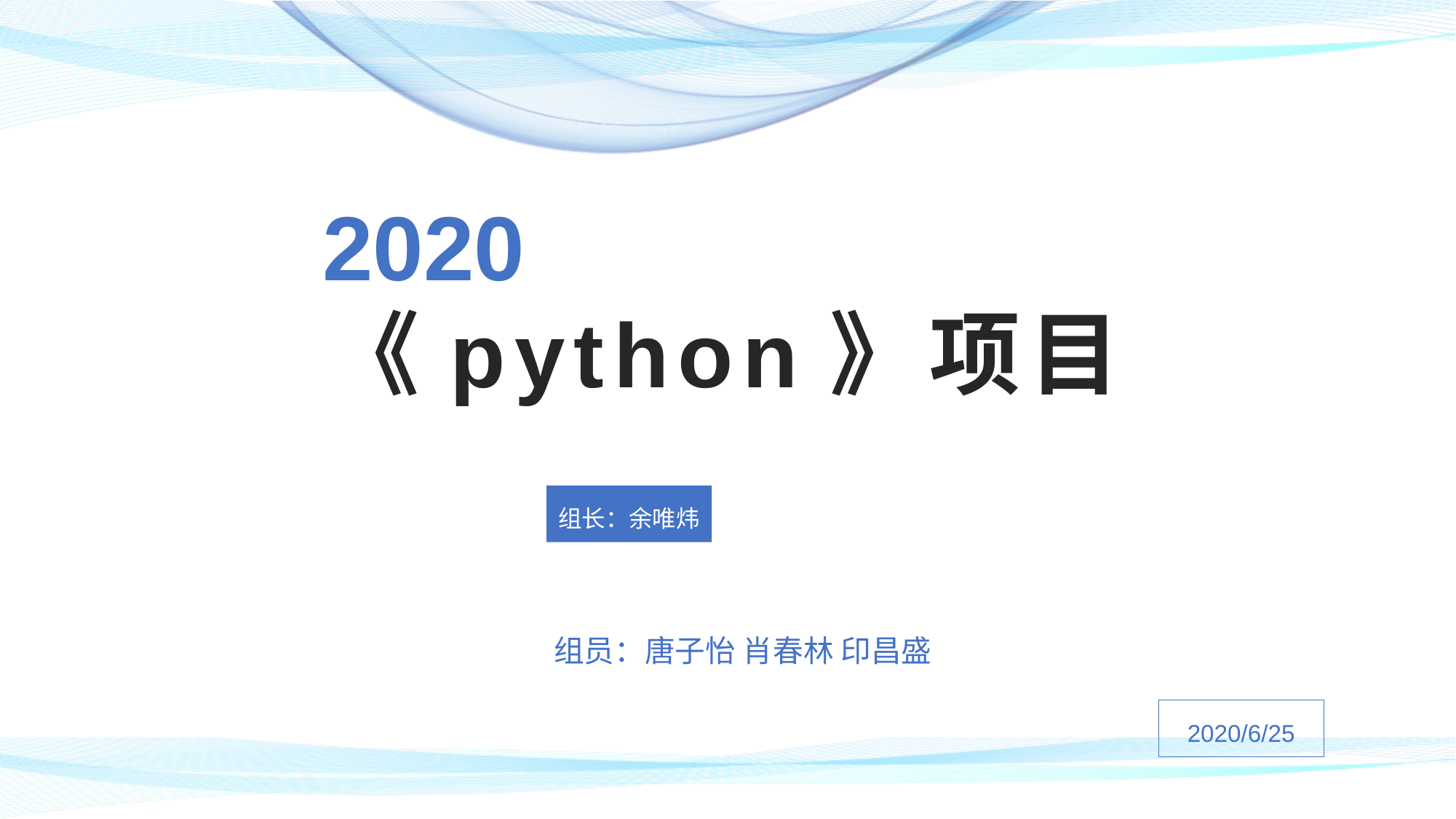

2020
# 《python》项目
组长：余唯炜
组员：唐子怡 肖春林 印昌盛
2020/6/25